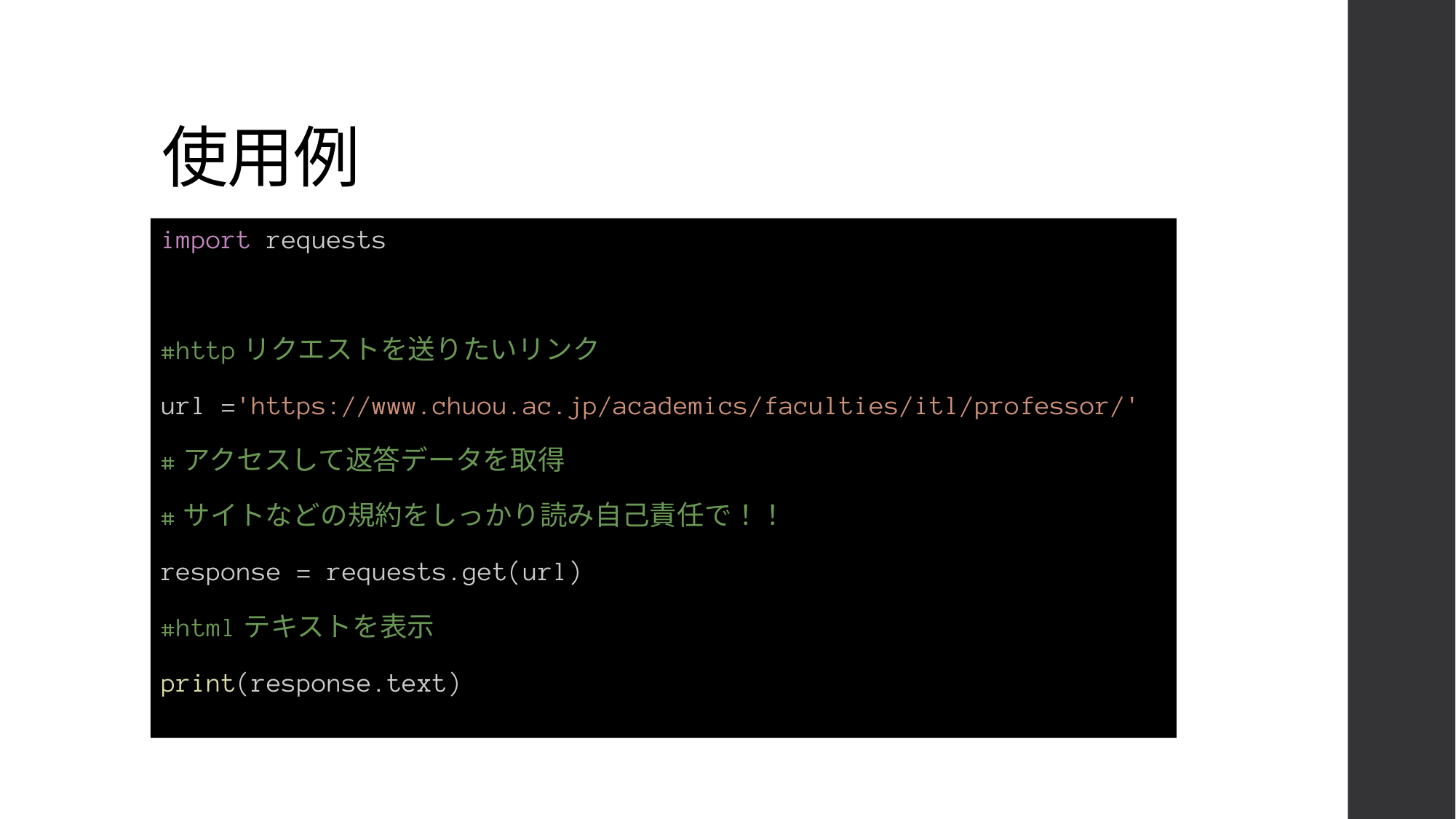

# 使用例
import requests

#httpリクエストを送りたいリンク
url ='https://www.chuou.ac.jp/academics/faculties/itl/professor/'
#アクセスして返答データを取得
#サイトなどの規約をしっかり読み自己責任で！！
response = requests.get(url)
#htmlテキストを表示
print(response.text)